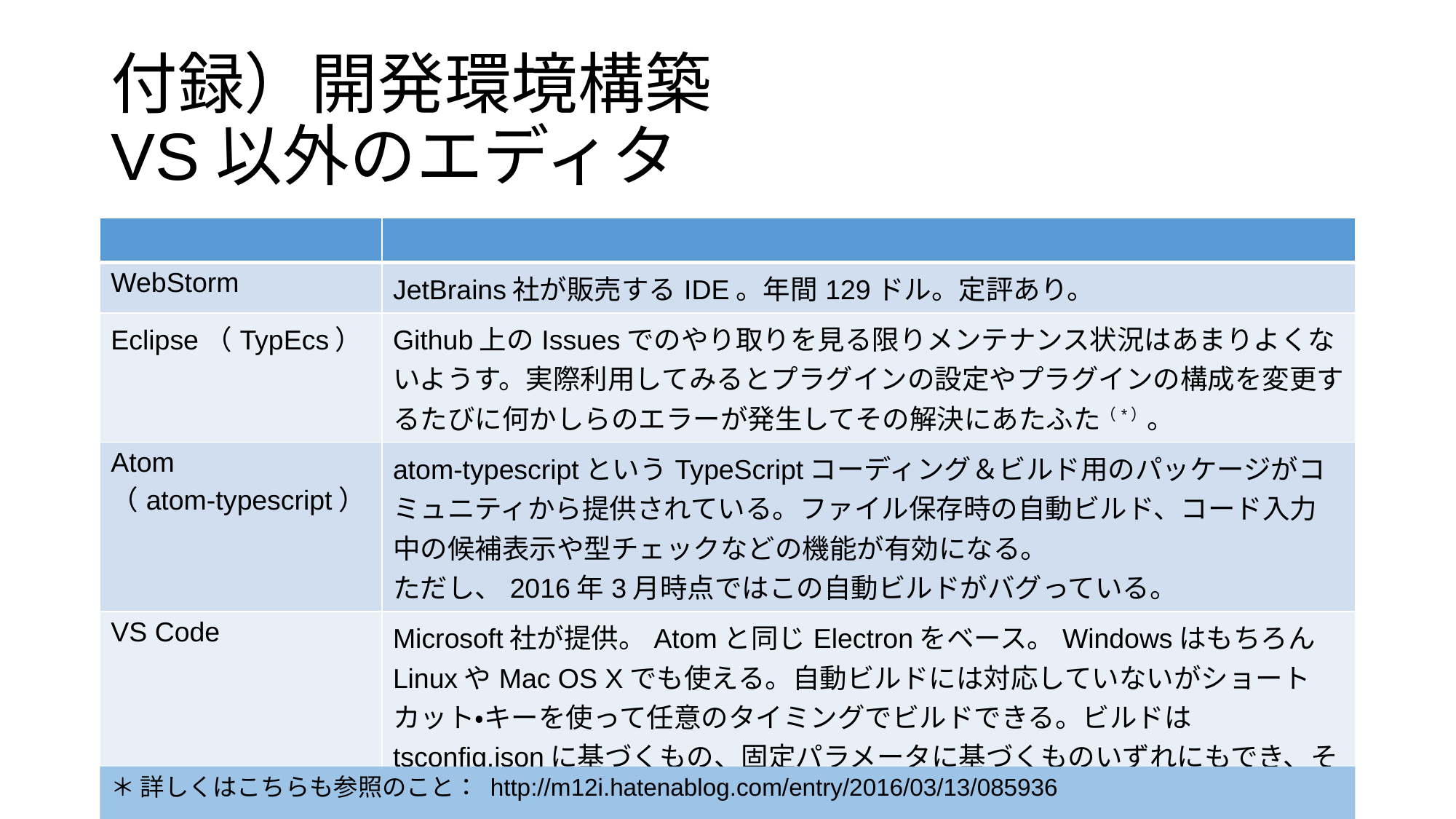

# 付録）開発環境構築 VS以外のエディタ
|  |  |
| --- | --- |
| WebStorm | JetBrains社が販売するIDE。年間129ドル。定評あり。 |
| Eclipse（TypEcs） | Github上のIssuesでのやり取りを見る限りメンテナンス状況はあまりよくないようす。実際利用してみるとプラグインの設定やプラグインの構成を変更するたびに何かしらのエラーが発生してその解決にあたふた（\*）。 |
| Atom （atom-typescript） | atom-typescriptというTypeScriptコーディング＆ビルド用のパッケージがコミュニティから提供されている。ファイル保存時の自動ビルド、コード入力中の候補表示や型チェックなどの機能が有効になる。 ただし、2016年3月時点ではこの自動ビルドがバグっている。 |
| VS Code | Microsoft社が提供。Atomと同じElectronをベース。WindowsはもちろんLinuxやMac OS Xでも使える。自動ビルドには対応していないがショートカット・キーを使って任意のタイミングでビルドできる。ビルドはtsconfig.jsonに基づくもの、固定パラメータに基づくものいずれにもでき、その点の柔軟性は高い。 |
＊ 詳しくはこちらも参照のこと： http://m12i.hatenablog.com/entry/2016/03/13/085936